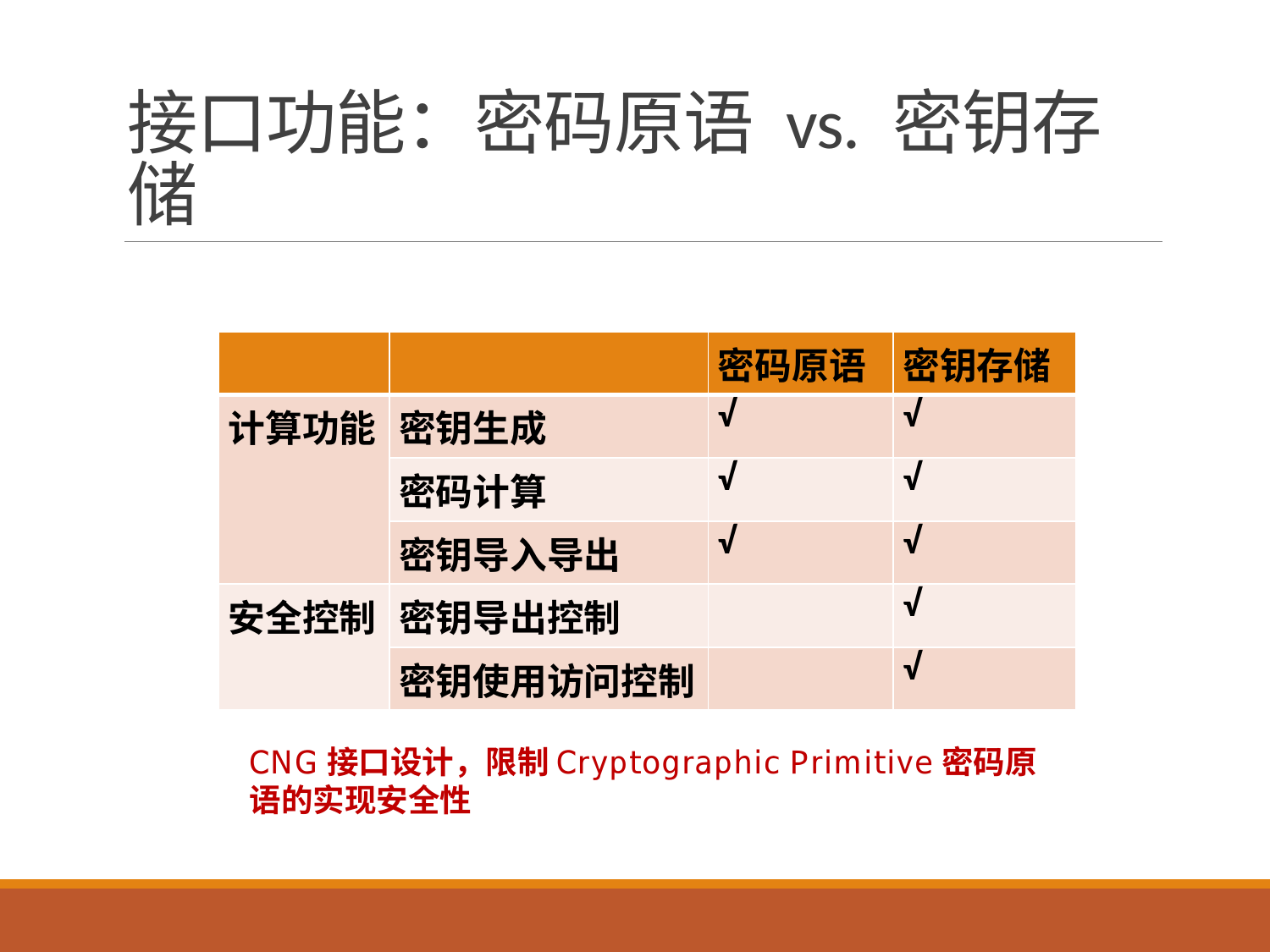

# 接口功能：密码原语 vs. 密钥存储
|  |  | 密码原语 | 密钥存储 |
| --- | --- | --- | --- |
| 计算功能 | 密钥生成 | √ | √ |
|  | 密码计算 | √ | √ |
|  | 密钥导入导出 | √ | √ |
| 安全控制 | 密钥导出控制 |  | √ |
|  | 密钥使用访问控制 |  | √ |
CNG接口设计，限制Cryptographic Primitive密码原语的实现安全性